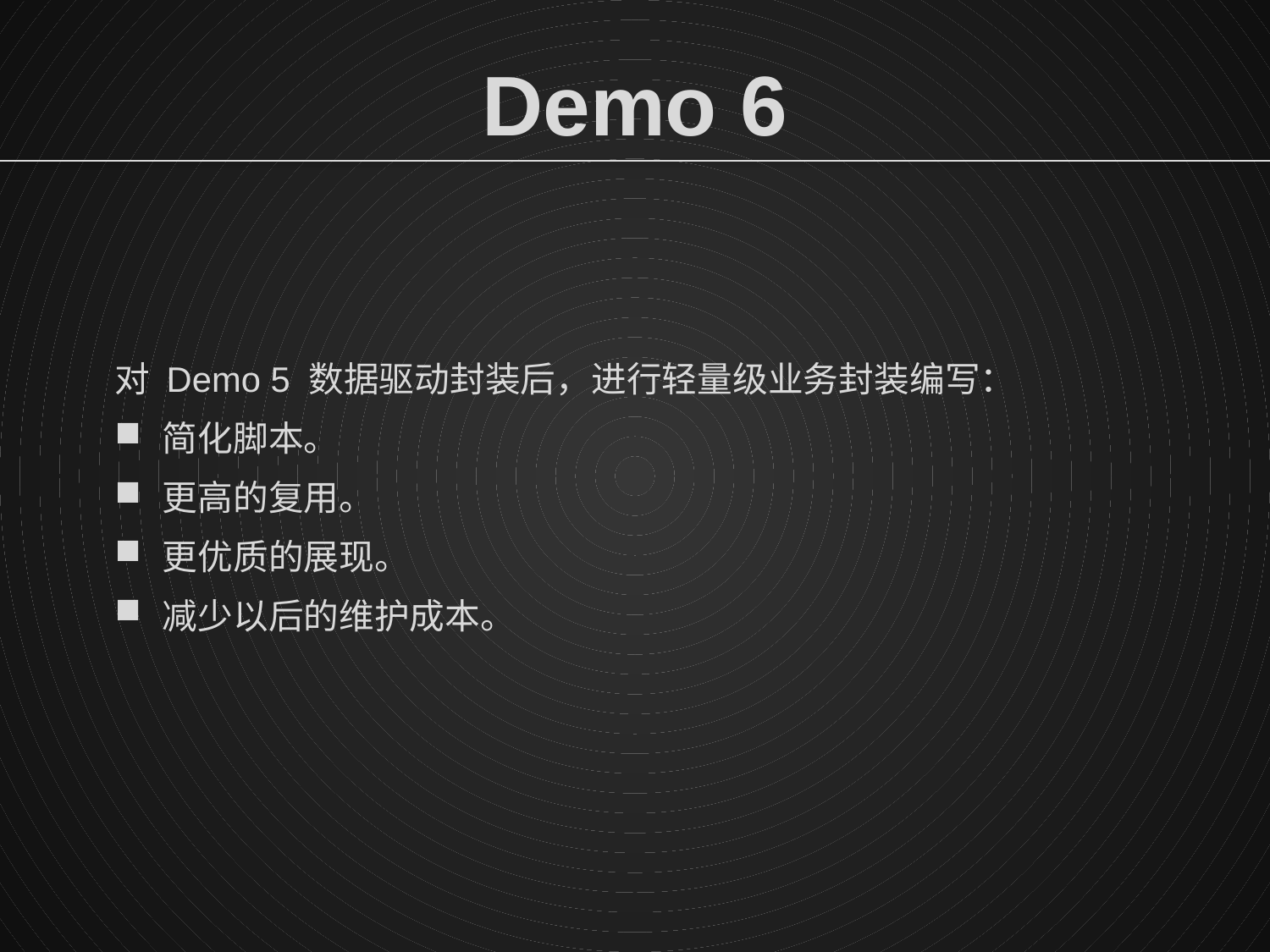

Demo 6
对 Demo 5 数据驱动封装后，进行轻量级业务封装编写：
简化脚本。
更高的复用。
更优质的展现。
减少以后的维护成本。